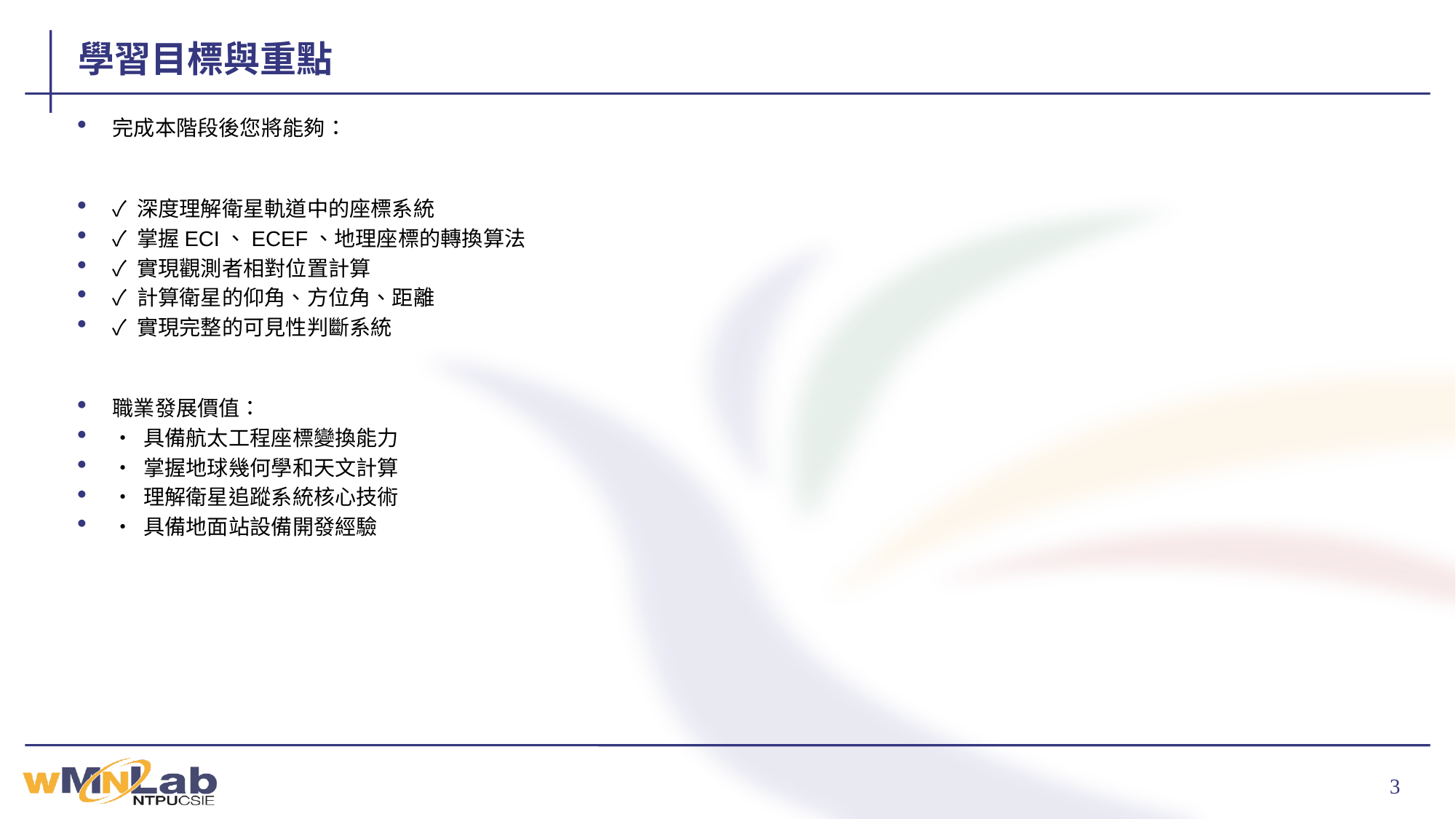

# 學習目標與重點
完成本階段後您將能夠：

✓ 深度理解衛星軌道中的座標系統
✓ 掌握ECI、ECEF、地理座標的轉換算法
✓ 實現觀測者相對位置計算
✓ 計算衛星的仰角、方位角、距離
✓ 實現完整的可見性判斷系統

職業發展價值：
• 具備航太工程座標變換能力
• 掌握地球幾何學和天文計算
• 理解衛星追蹤系統核心技術
• 具備地面站設備開發經驗